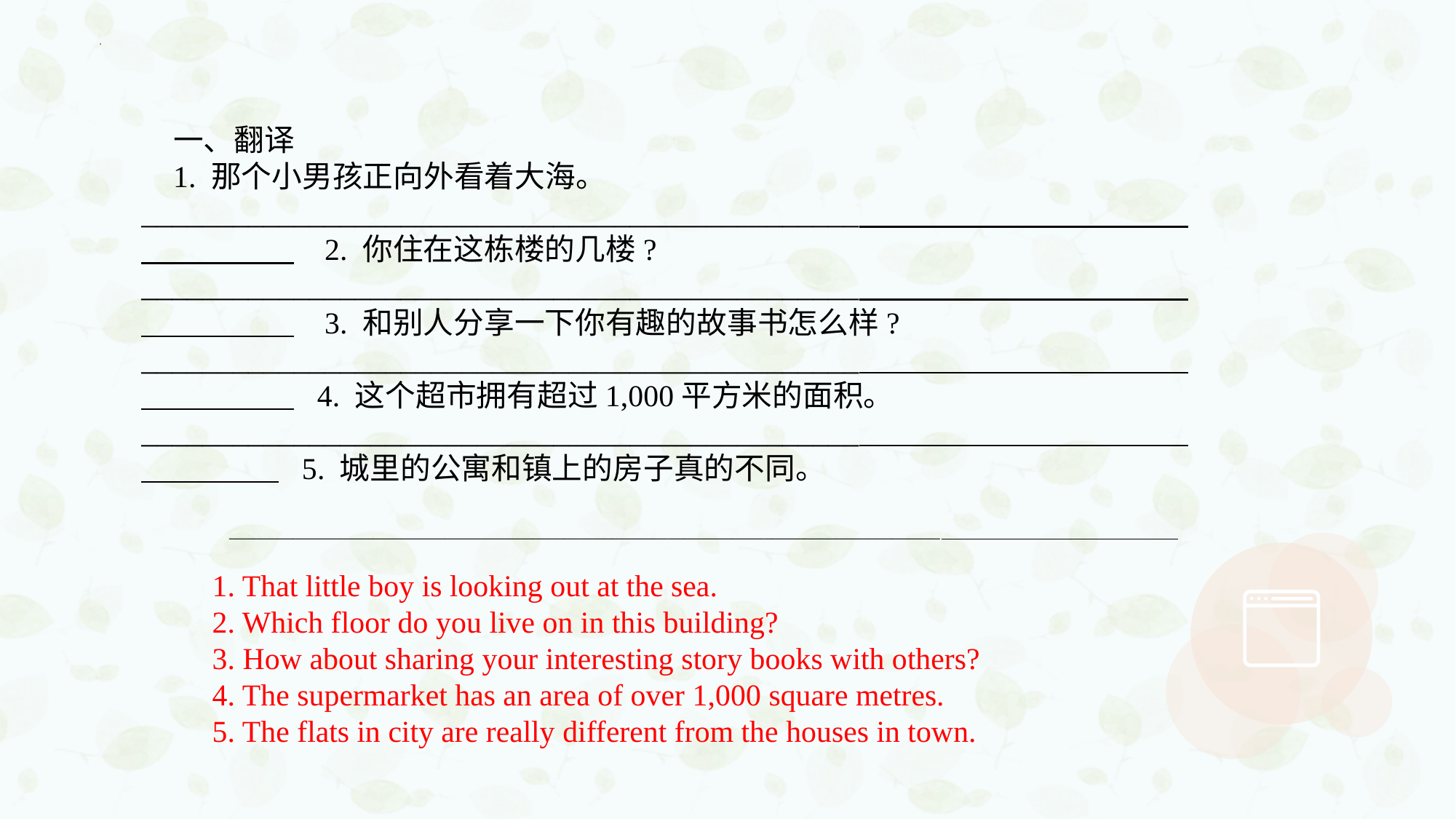

一、翻译
1. 那个小男孩正向外看着大海。        _______________________________________________                                                                    2. 你住在这栋楼的几楼?        _______________________________________________                                                                    3. 和别人分享一下你有趣的故事书怎么样?        _______________________________________________                                                                   4. 这个超市拥有超过1,000平方米的面积。       _______________________________________________                                                                 5. 城里的公寓和镇上的房子真的不同。

              _________________________________________________________________________________________

1. That little boy is looking out at the sea.
2. Which floor do you live on in this building?
3. How about sharing your interesting story books with others?
4. The supermarket has an area of over 1,000 square metres.
5. The flats in city are really different from the houses in town.